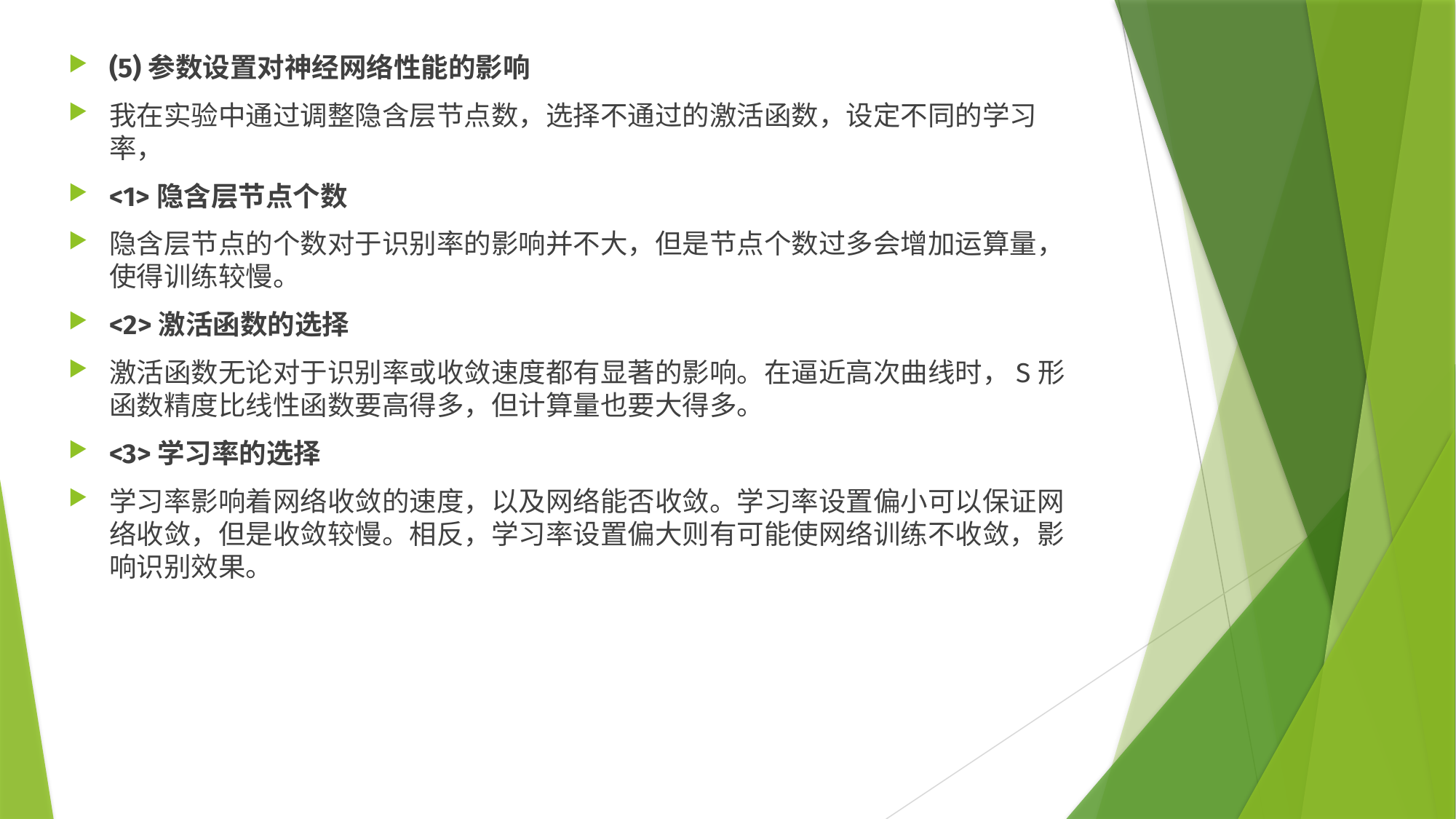

(5)参数设置对神经网络性能的影响
我在实验中通过调整隐含层节点数，选择不通过的激活函数，设定不同的学习率，
<1>隐含层节点个数
隐含层节点的个数对于识别率的影响并不大，但是节点个数过多会增加运算量，使得训练较慢。
<2>激活函数的选择
激活函数无论对于识别率或收敛速度都有显著的影响。在逼近高次曲线时，S形函数精度比线性函数要高得多，但计算量也要大得多。
<3>学习率的选择
学习率影响着网络收敛的速度，以及网络能否收敛。学习率设置偏小可以保证网络收敛，但是收敛较慢。相反，学习率设置偏大则有可能使网络训练不收敛，影响识别效果。